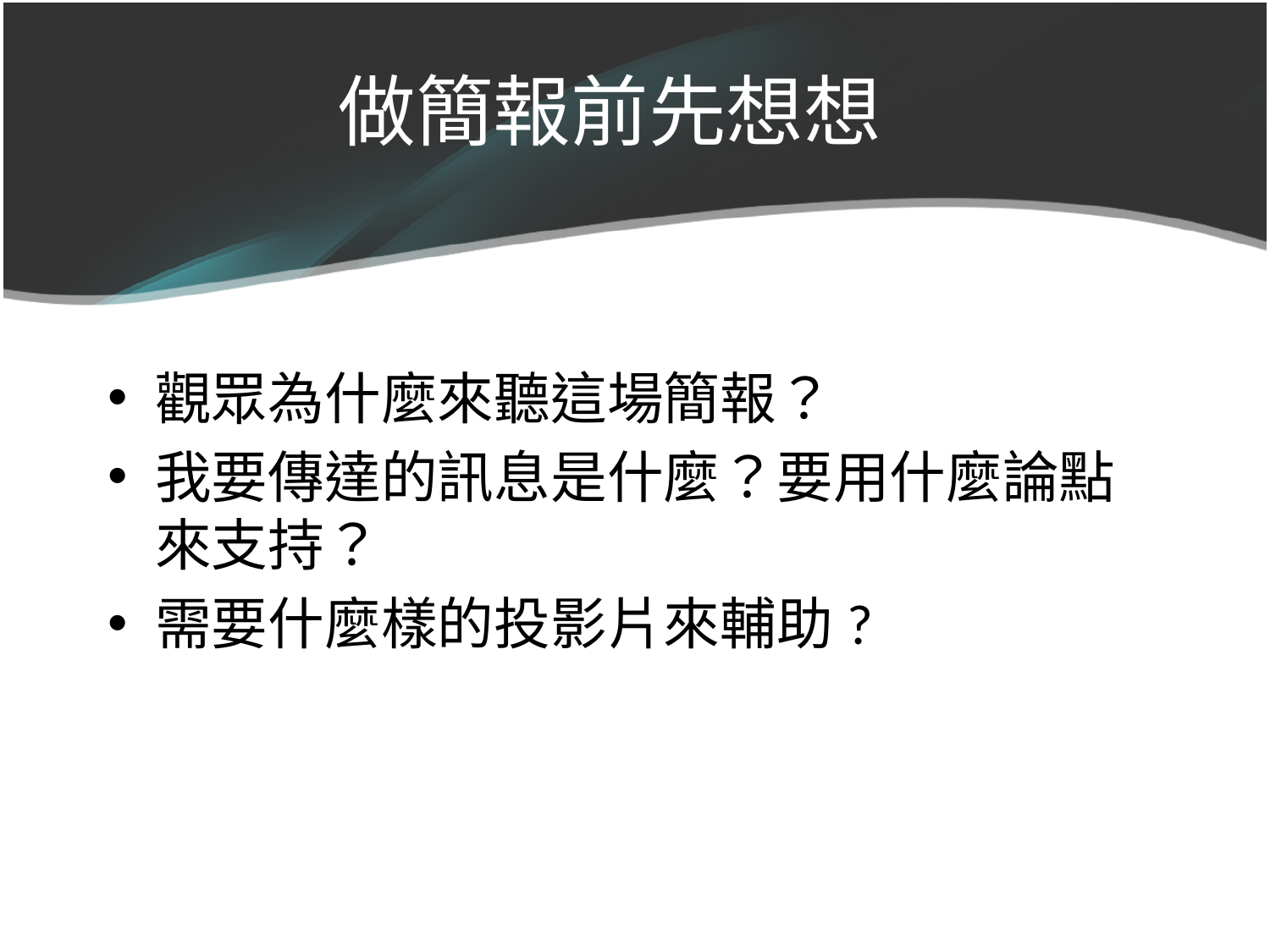

做簡報前先想想
觀眾為什麼來聽這場簡報？
我要傳達的訊息是什麼？要用什麼論點來支持？
需要什麼樣的投影片來輔助?